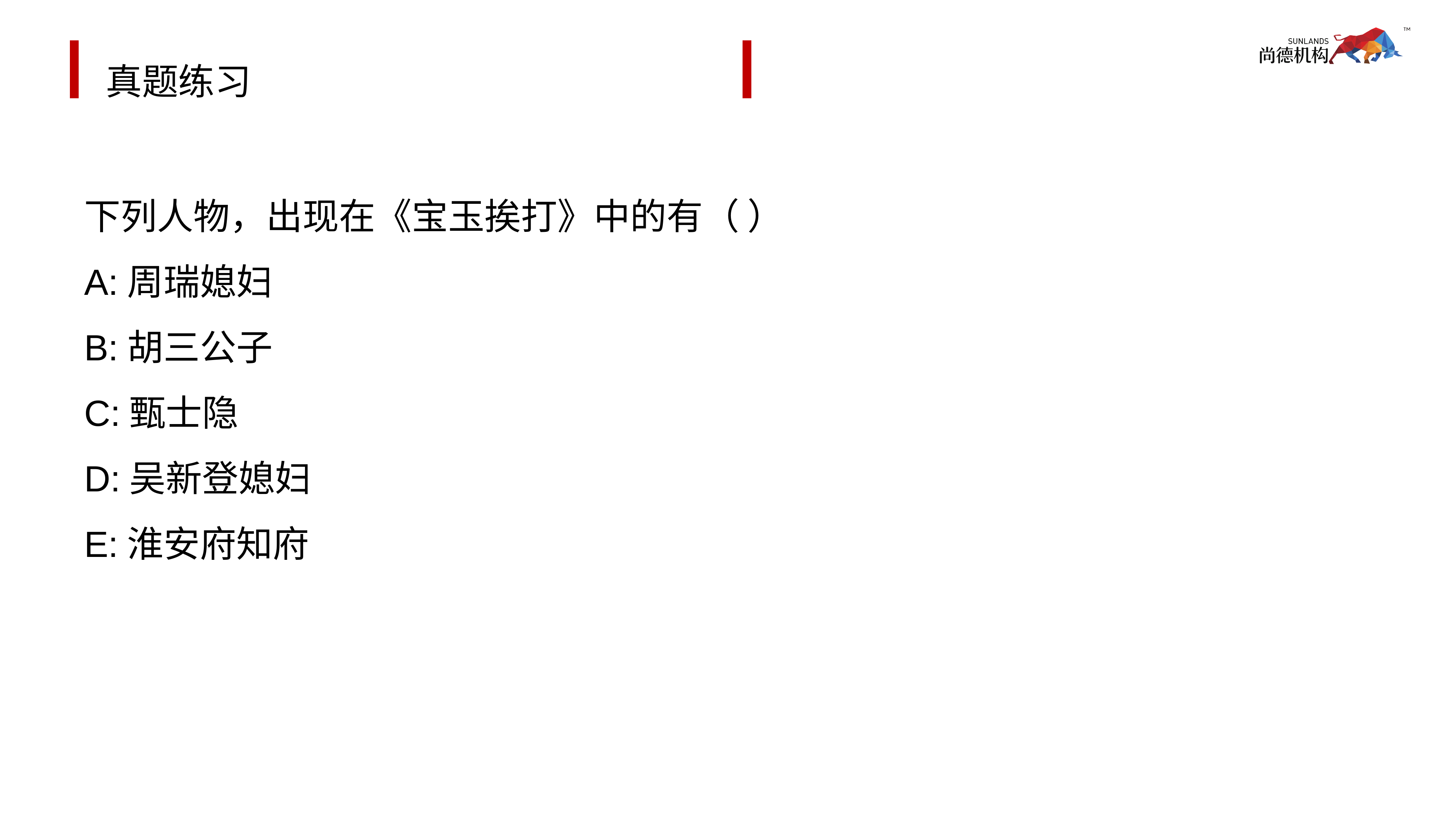

# 真题练习
下列人物，出现在《宝玉挨打》中的有（ ）
A:周瑞媳妇
B:胡三公子
C:甄士隐
D:吴新登媳妇
E:淮安府知府